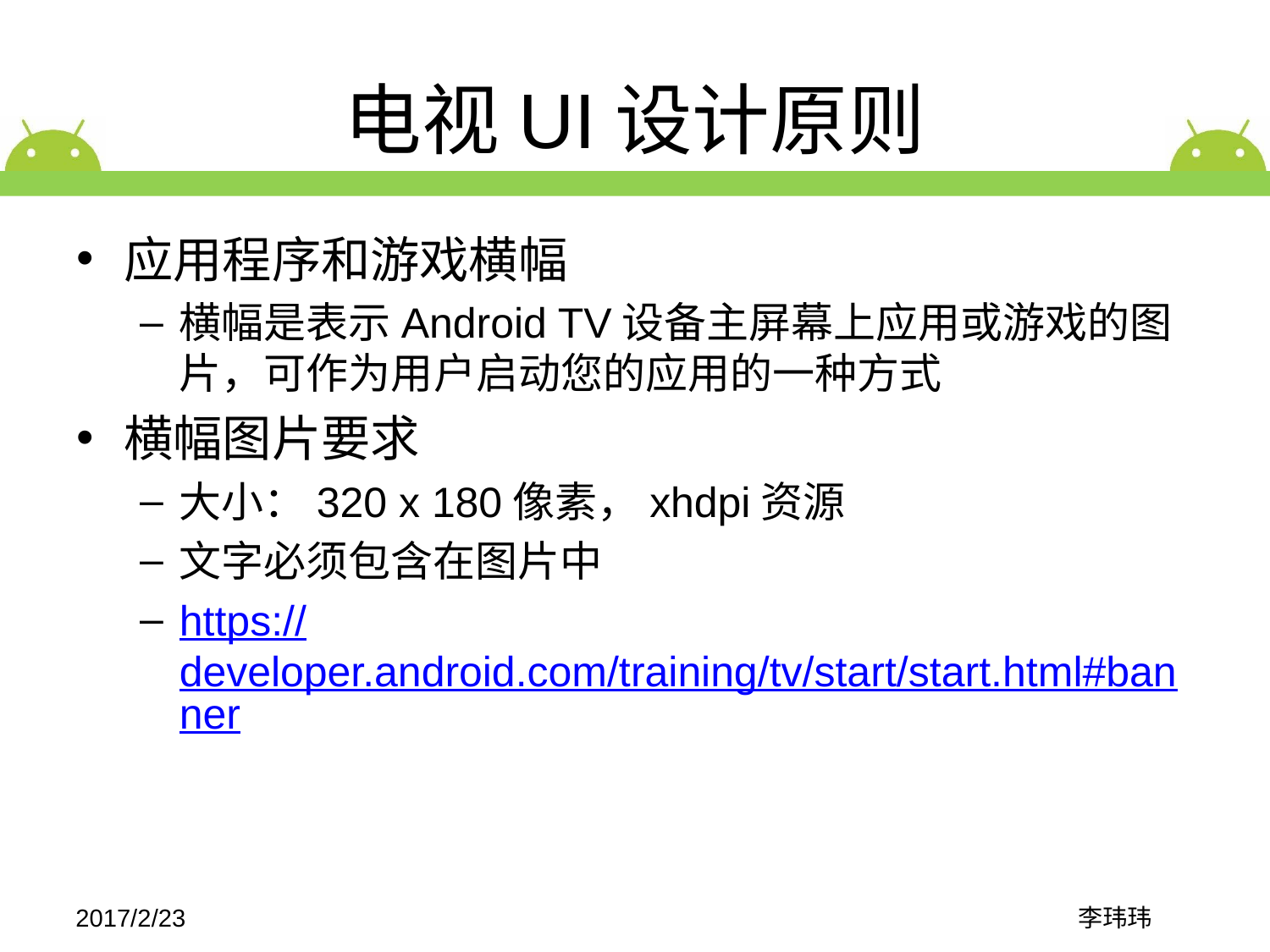

# 电视UI设计原则
应用程序和游戏横幅
横幅是表示Android TV设备主屏幕上应用或游戏的图片，可作为用户启动您的应用的一种方式
横幅图片要求
大小：320 x 180像素，xhdpi资源
文字必须包含在图片中
https://developer.android.com/training/tv/start/start.html#banner